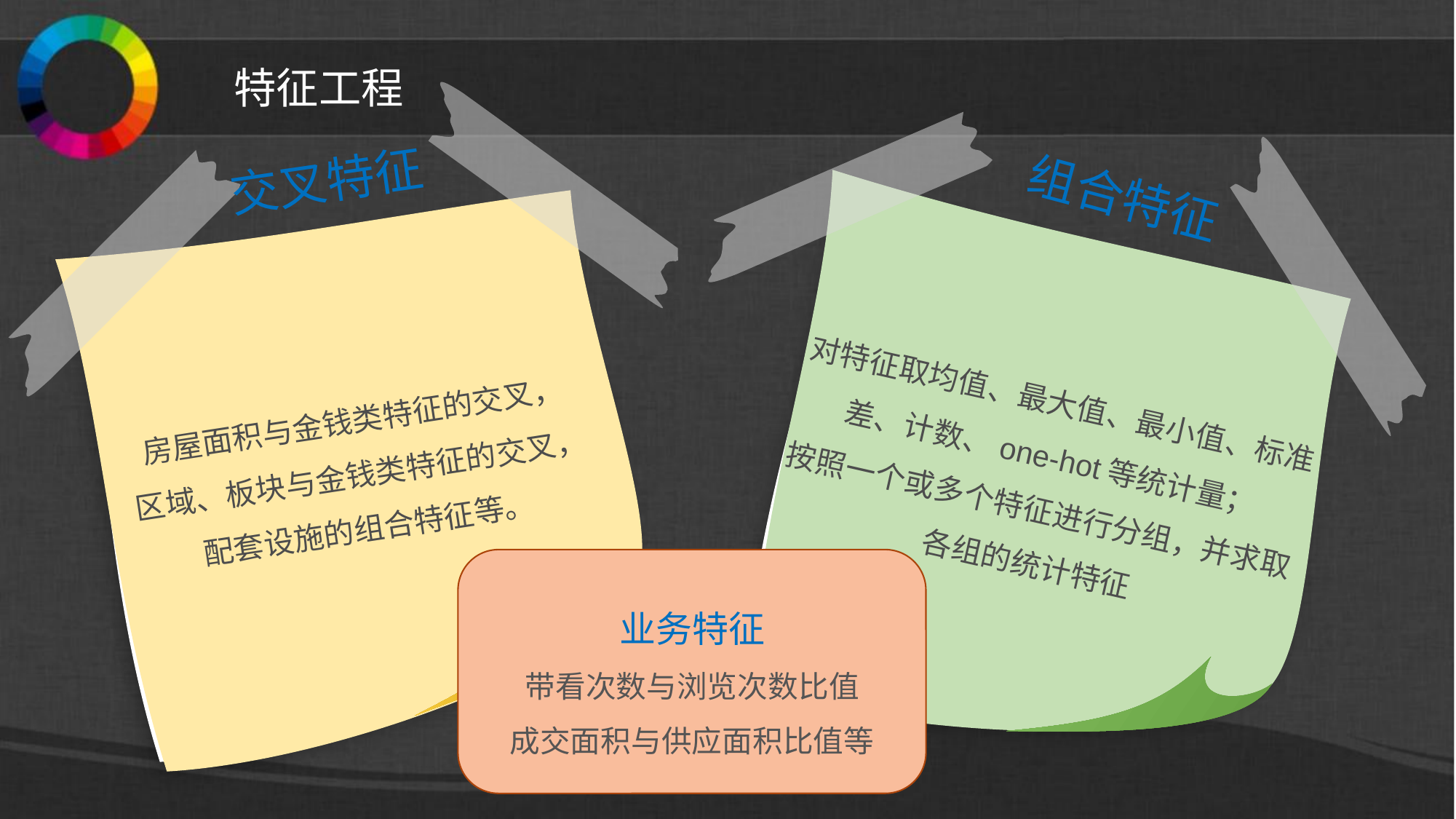

# 特征工程
交叉特征
组合特征

房屋面积与金钱类特征的交叉，
区域、板块与金钱类特征的交叉，
配套设施的组合特征等。

对特征取均值、最大值、最小值、标准差、计数、one-hot等统计量；
按照一个或多个特征进行分组，并求取各组的统计特征

业务特征
带看次数与浏览次数比值
成交面积与供应面积比值等